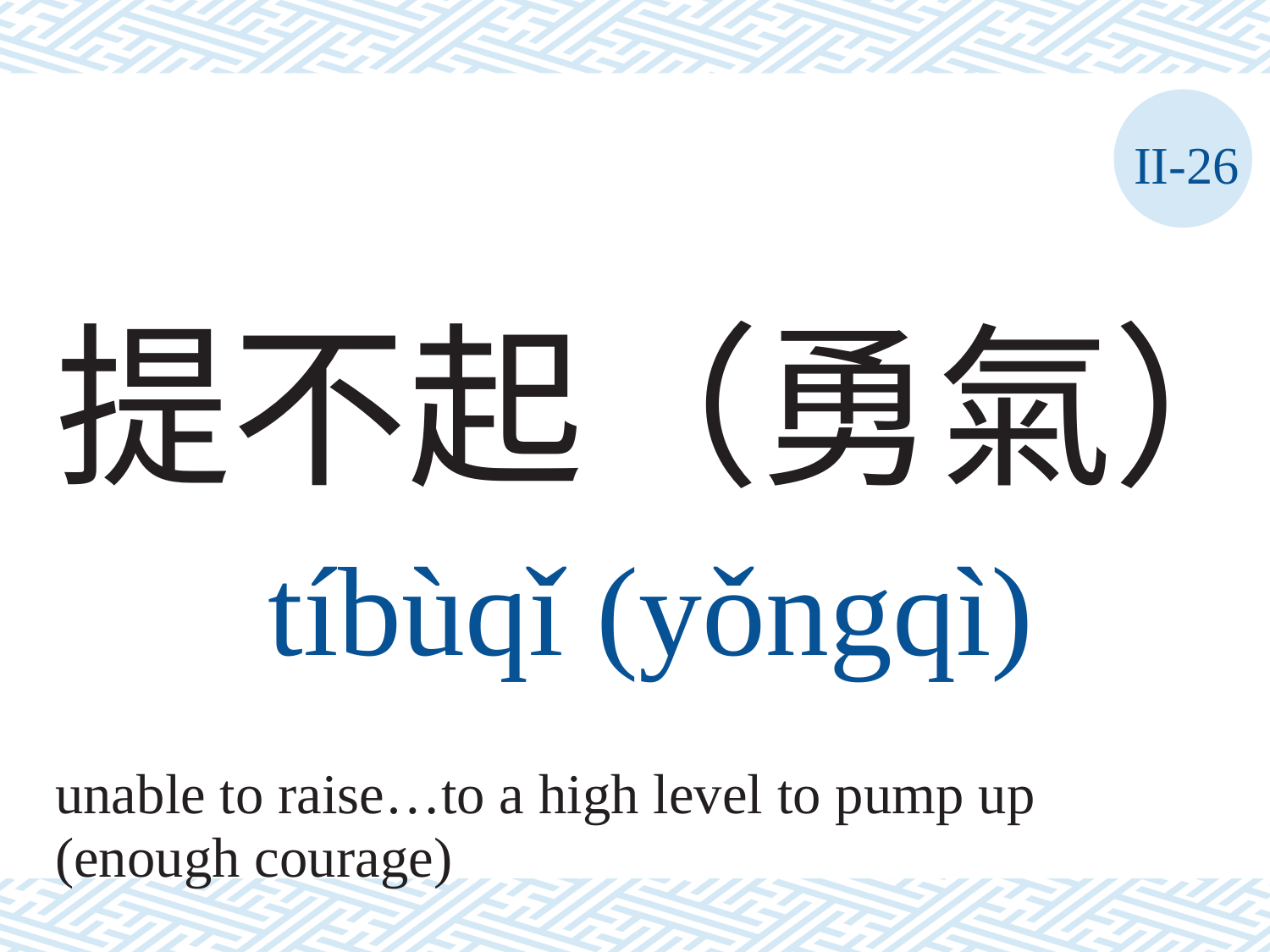

II-26
提不起（勇氣）
tíbùqǐ (yǒngqì)
unable to raise…to a high level to pump up
(enough courage)